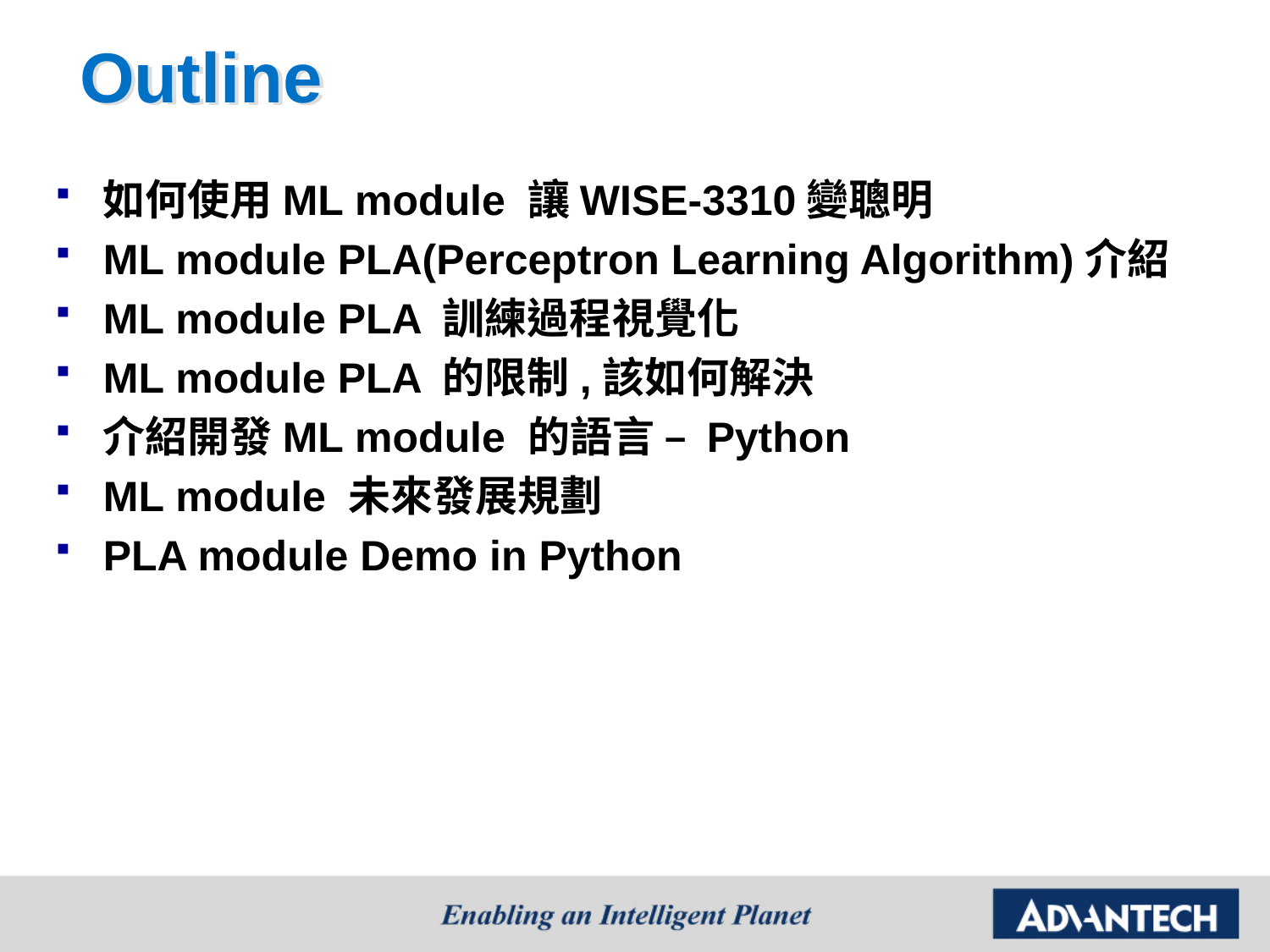

# Outline
如何使用ML module 讓WISE-3310變聰明
ML module PLA(Perceptron Learning Algorithm)介紹
ML module PLA 訓練過程視覺化
ML module PLA 的限制,該如何解決
介紹開發ML module 的語言 – Python
ML module 未來發展規劃
PLA module Demo in Python